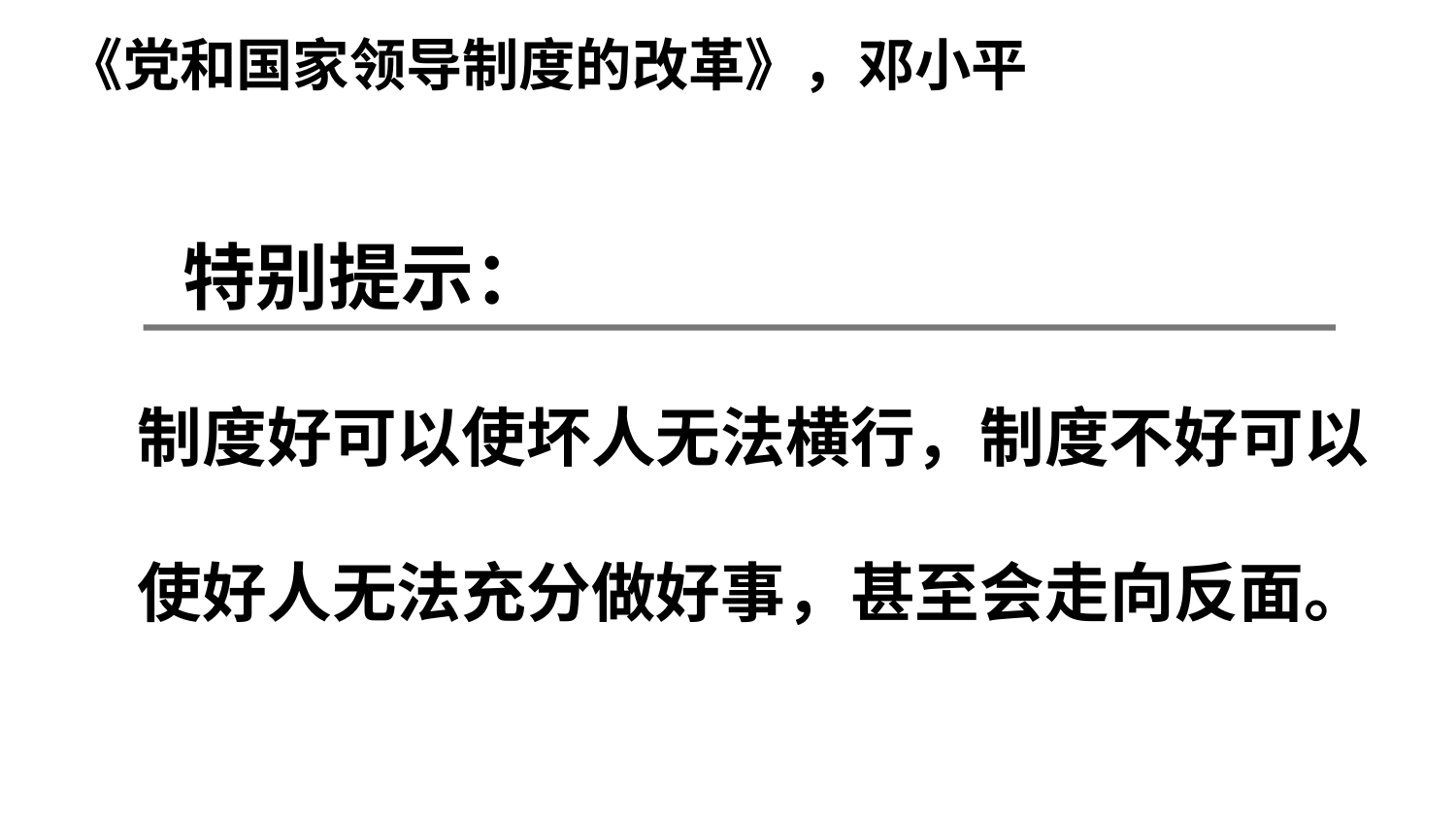

《党和国家领导制度的改革》，邓小平
特别提示：
制度好可以使坏人无法横行，制度不好可以使好人无法充分做好事，甚至会走向反面。